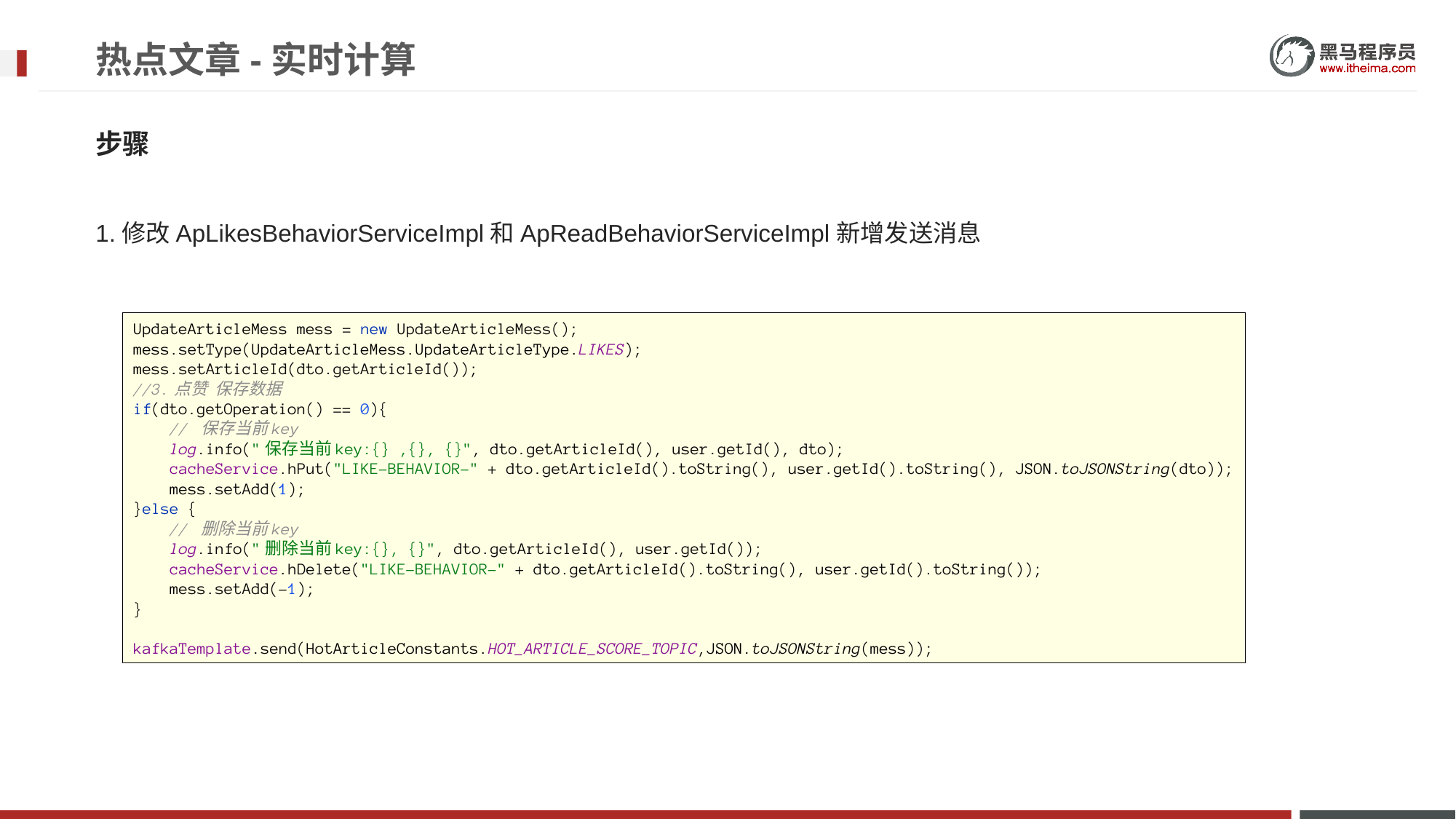

# 热点文章-实时计算
步骤
1.修改ApLikesBehaviorServiceImpl和ApReadBehaviorServiceImpl新增发送消息
UpdateArticleMess mess = new UpdateArticleMess();
mess.setType(UpdateArticleMess.UpdateArticleType.LIKES);
mess.setArticleId(dto.getArticleId());
//3.点赞  保存数据
if(dto.getOperation() == 0){
    // 保存当前key
    log.info("保存当前key:{} ,{}, {}", dto.getArticleId(), user.getId(), dto);
    cacheService.hPut("LIKE-BEHAVIOR-" + dto.getArticleId().toString(), user.getId().toString(), JSON.toJSONString(dto));
    mess.setAdd(1);
}else {
    // 删除当前key
    log.info("删除当前key:{}, {}", dto.getArticleId(), user.getId());
    cacheService.hDelete("LIKE-BEHAVIOR-" + dto.getArticleId().toString(), user.getId().toString());
    mess.setAdd(-1);
}
kafkaTemplate.send(HotArticleConstants.HOT_ARTICLE_SCORE_TOPIC,JSON.toJSONString(mess));